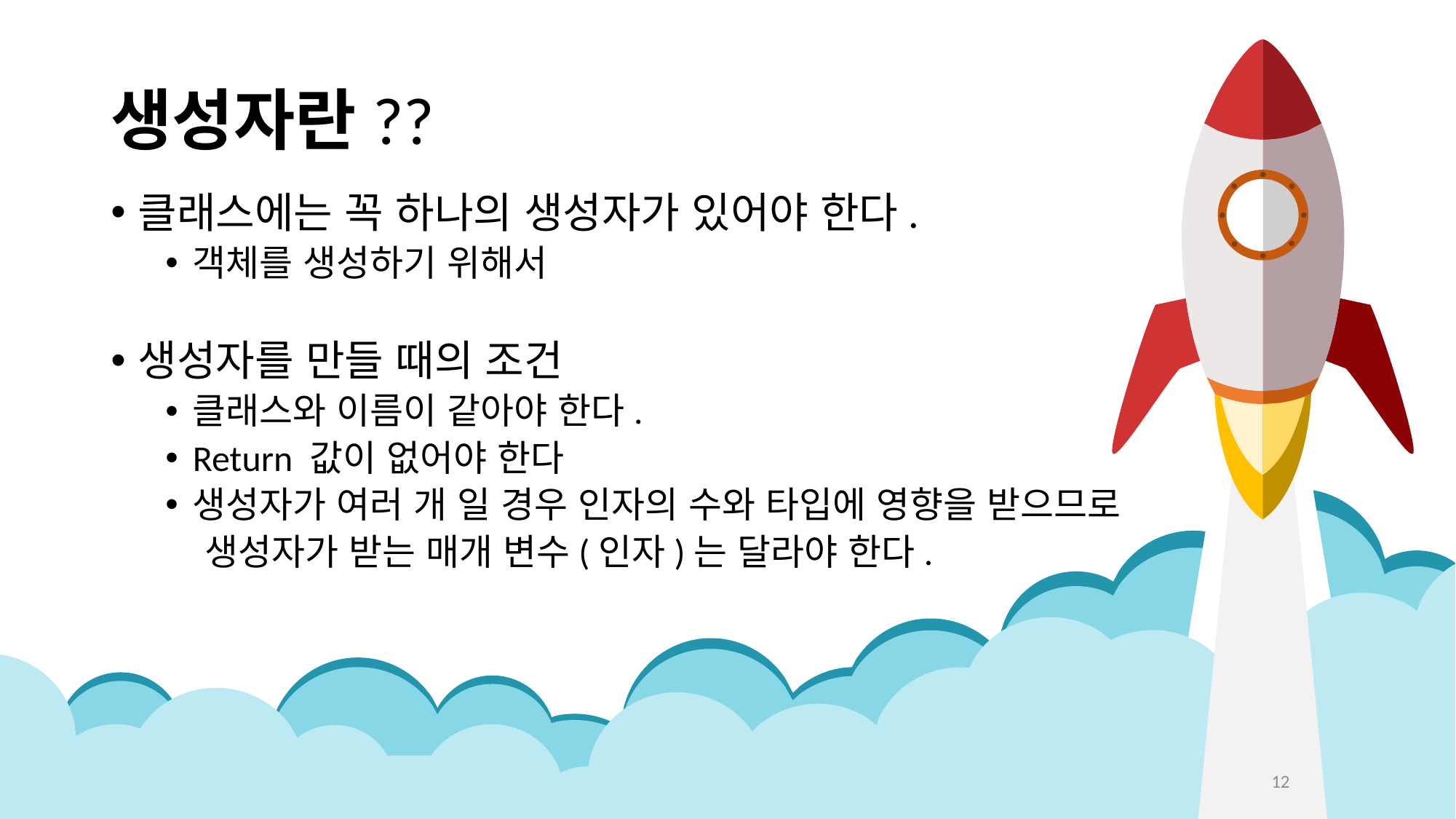

# 생성자란??
클래스에는 꼭 하나의 생성자가 있어야 한다.
객체를 생성하기 위해서

생성자를 만들 때의 조건
클래스와 이름이 같아야 한다.
Return 값이 없어야 한다
생성자가 여러 개 일 경우 인자의 수와 타입에 영향을 받으므로
   생성자가 받는 매개 변수(인자)는 달라야 한다.
12